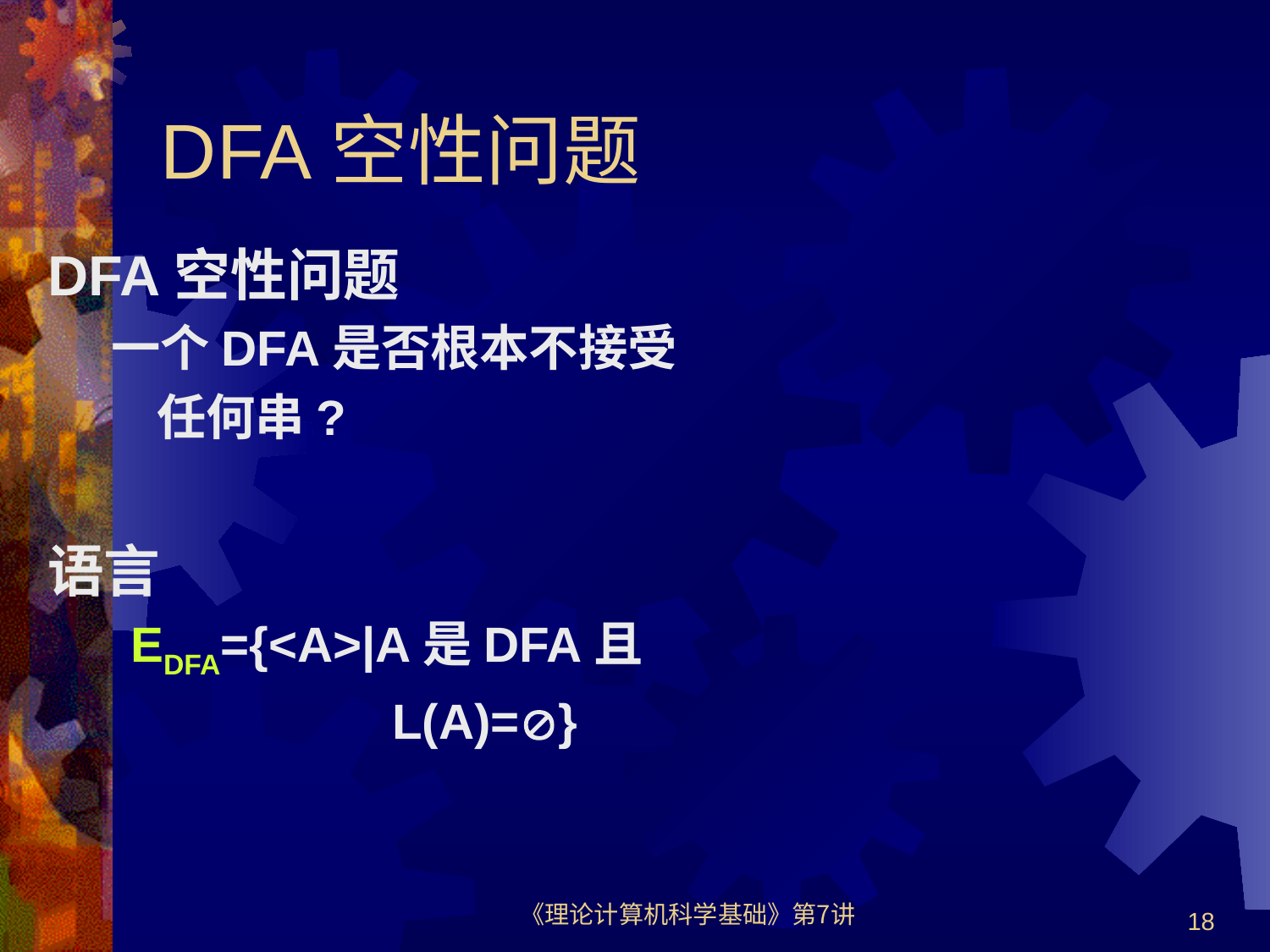

# DFA空性问题
DFA空性问题
一个DFA是否根本不接受
   任何串?

语言
  EDFA={<A>|A是DFA且
                     L(A)=∅}
《理论计算机科学基础》第7讲
18